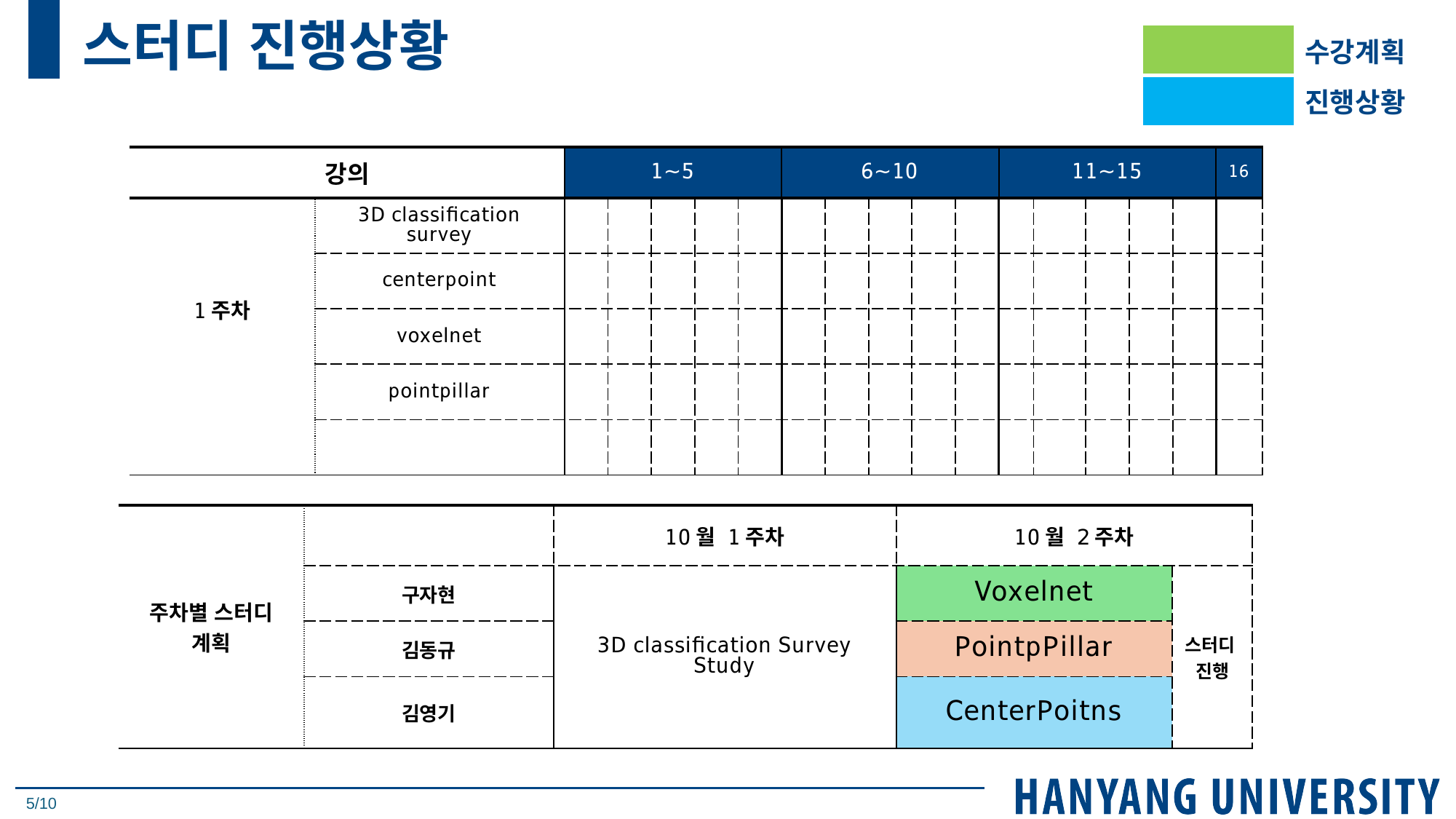

# 스터디 진행상황
|  | 수강계획 |
| --- | --- |
|  | 진행상황 |
| 강의 |  | 1~5 |  |  |  |  | 6~10 |  |  |  |  | 11~15 |  |  |  |  | 16 |
| --- | --- | --- | --- | --- | --- | --- | --- | --- | --- | --- | --- | --- | --- | --- | --- | --- | --- |
| 1주차 | 3D classification survey |  |  |  |  |  |  |  |  |  |  |  |  |  |  |  |  |
|  | centerpoint |  |  |  |  |  |  |  |  |  |  |  |  |  |  |  |  |
|  | voxelnet |  |  |  |  |  |  |  |  |  |  |  |  |  |  |  |  |
|  | pointpillar |  |  |  |  |  |  |  |  |  |  |  |  |  |  |  |  |
|  |  |  |  |  |  |  |  |  |  |  |  |  |  |  |  |  |  |
| 주차별 스터디 계획 |  | 10월 1주차 | 10월 2주차 |  |
| --- | --- | --- | --- | --- |
|  | 구자현 | 3D classification Survey Study | Voxelnet | 스터디 진행 |
|  | 김동규 |  | PointpPillar |  |
|  | 김영기 |  | CenterPoitns |  |